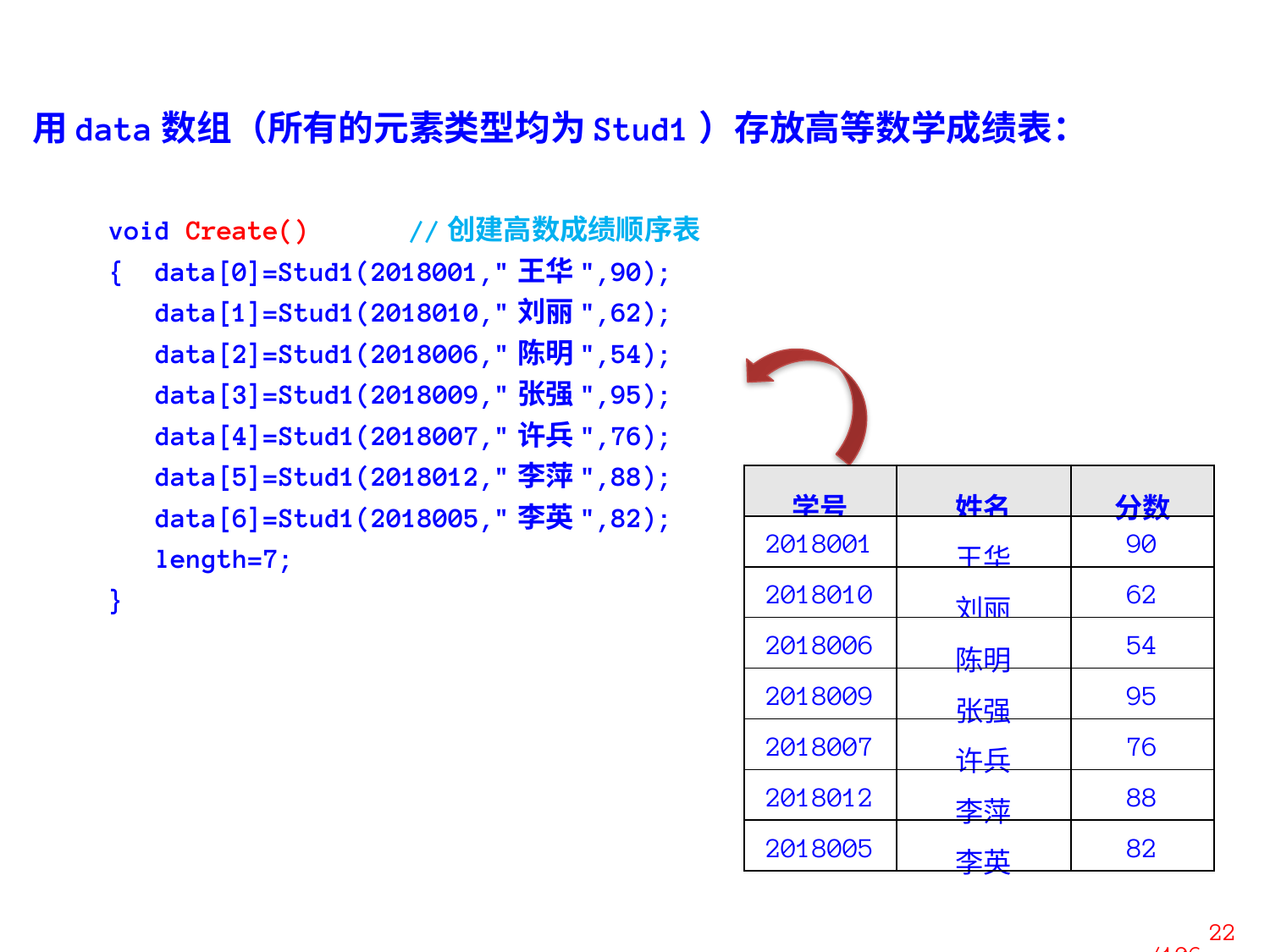

用data数组（所有的元素类型均为Stud1）存放高等数学成绩表：
void Create()	   //创建高数成绩顺序表
{  data[0]=Stud1(2018001,"王华",90);
   data[1]=Stud1(2018010,"刘丽",62);
   data[2]=Stud1(2018006,"陈明",54);
   data[3]=Stud1(2018009,"张强",95);
   data[4]=Stud1(2018007,"许兵",76);
   data[5]=Stud1(2018012,"李萍",88);
   data[6]=Stud1(2018005,"李英",82);
   length=7;
}

| 学号 | 姓名 | 分数 |
| --- | --- | --- |
| 2018001 | 王华 | 90 |
| 2018010 | 刘丽 | 62 |
| 2018006 | 陈明 | 54 |
| 2018009 | 张强 | 95 |
| 2018007 | 许兵 | 76 |
| 2018012 | 李萍 | 88 |
| 2018005 | 李英 | 82 |
                 22/106